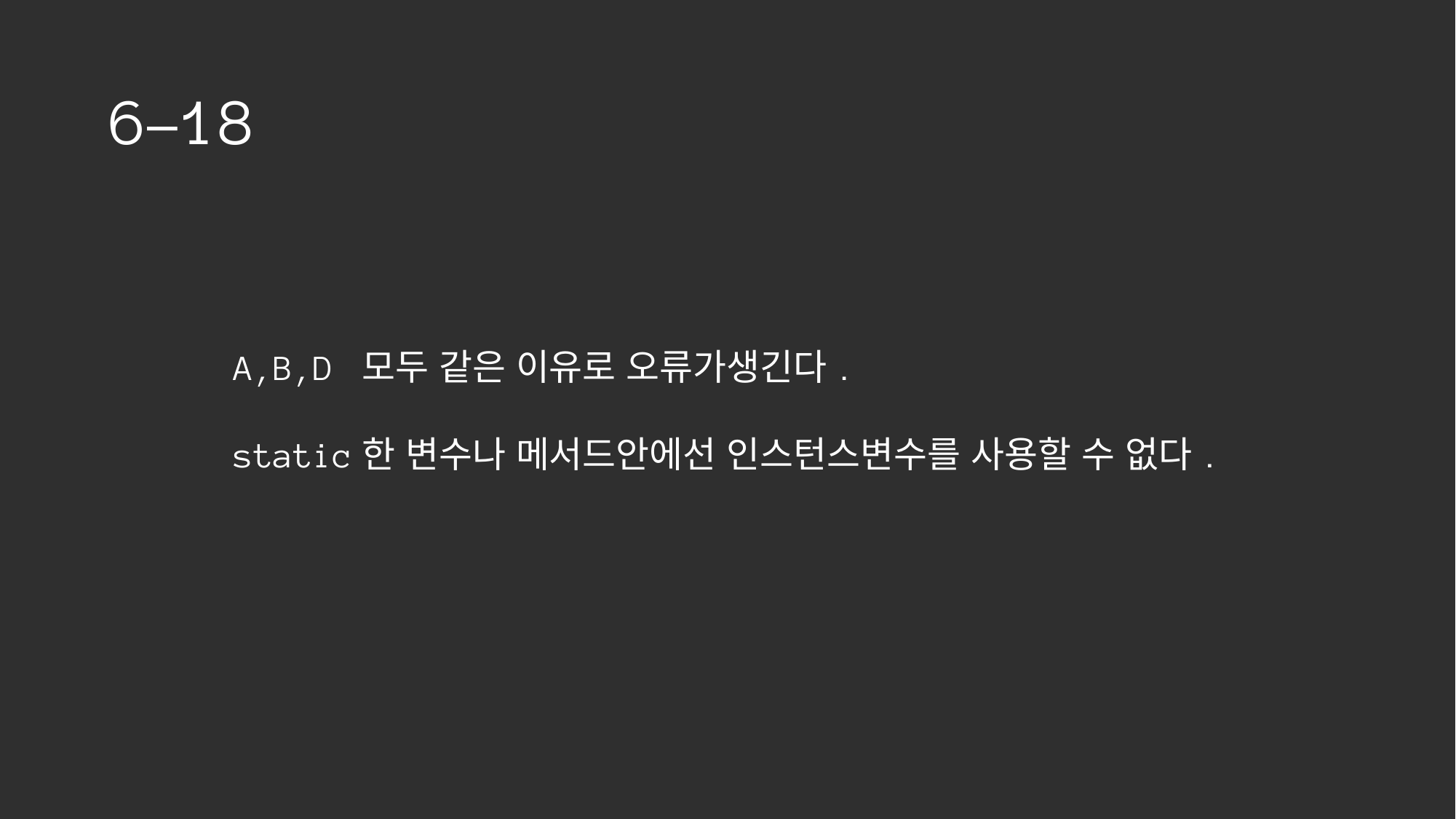

# 6-18
A,B,D 모두 같은 이유로 오류가생긴다.

static한 변수나 메서드안에선 인스턴스변수를 사용할 수 없다.